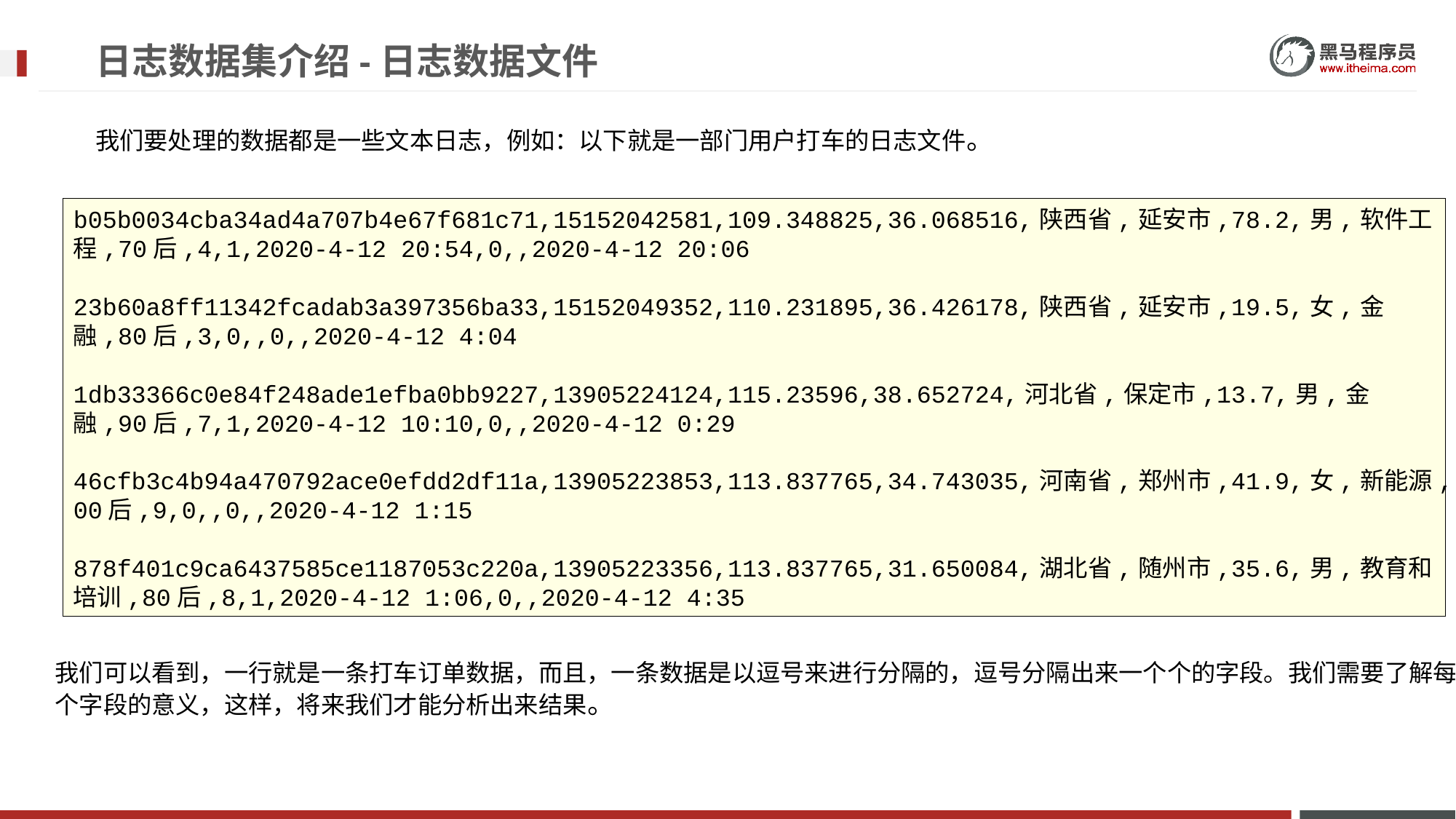

# 日志数据集介绍-日志数据文件
我们要处理的数据都是一些文本日志，例如：以下就是一部门用户打车的日志文件。
b05b0034cba34ad4a707b4e67f681c71,15152042581,109.348825,36.068516,陕西省,延安市,78.2,男,软件工程,70后,4,1,2020-4-12 20:54,0,,2020-4-12 20:06

23b60a8ff11342fcadab3a397356ba33,15152049352,110.231895,36.426178,陕西省,延安市,19.5,女,金融,80后,3,0,,0,,2020-4-12 4:04

1db33366c0e84f248ade1efba0bb9227,13905224124,115.23596,38.652724,河北省,保定市,13.7,男,金融,90后,7,1,2020-4-12 10:10,0,,2020-4-12 0:29

46cfb3c4b94a470792ace0efdd2df11a,13905223853,113.837765,34.743035,河南省,郑州市,41.9,女,新能源,00后,9,0,,0,,2020-4-12 1:15

878f401c9ca6437585ce1187053c220a,13905223356,113.837765,31.650084,湖北省,随州市,35.6,男,教育和培训,80后,8,1,2020-4-12 1:06,0,,2020-4-12 4:35

我们可以看到，一行就是一条打车订单数据，而且，一条数据是以逗号来进行分隔的，逗号分隔出来一个个的字段。我们需要了解每个字段的意义，这样，将来我们才能分析出来结果。